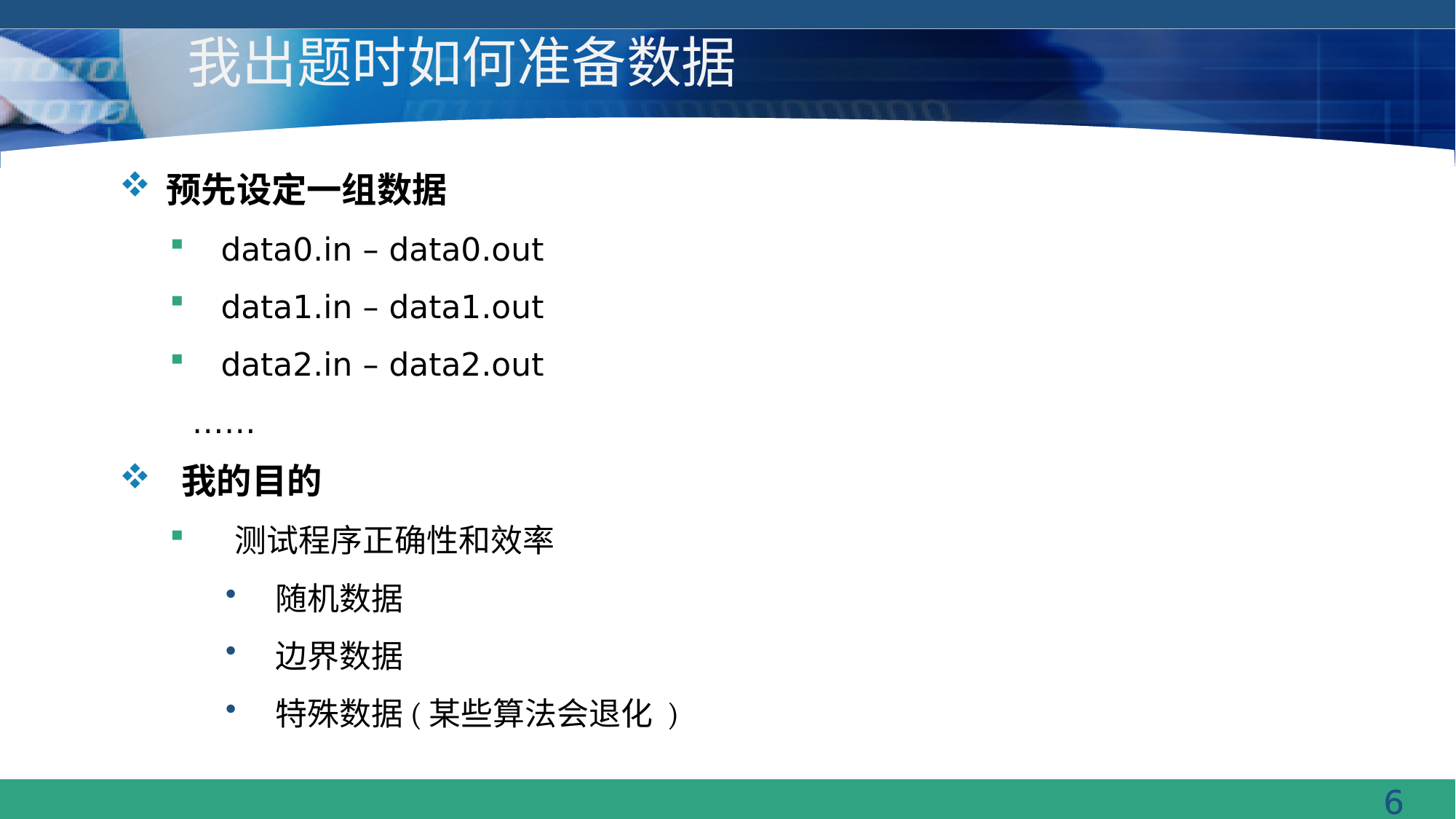

# 我出题时如何准备数据
预先设定一组数据
data0.in – data0.out
data1.in – data1.out
data2.in – data2.out
 ……
 我的目的
 测试程序正确性和效率
随机数据
边界数据
特殊数据(某些算法会退化 )